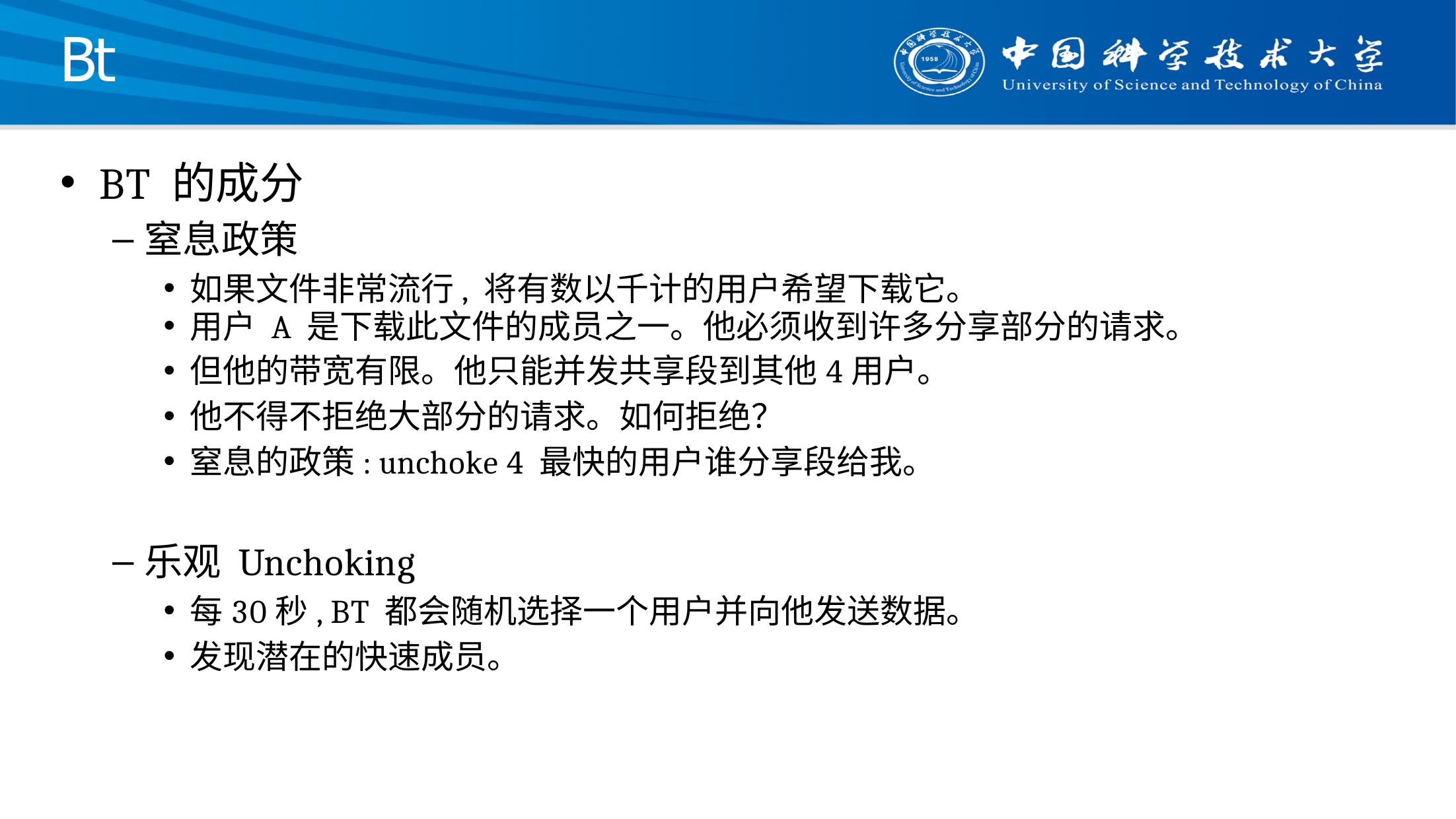

Bt
BT 的成分
窒息政策
如果文件非常流行, 将有数以千计的用户希望下载它。
用户 A 是下载此文件的成员之一。他必须收到许多分享部分的请求。
但他的带宽有限。他只能并发共享段到其他4用户。
他不得不拒绝大部分的请求。如何拒绝？
窒息的政策: unchoke 4 最快的用户谁分享段给我。

乐观 Unchoking
每30秒, BT 都会随机选择一个用户并向他发送数据。
发现潜在的快速成员。